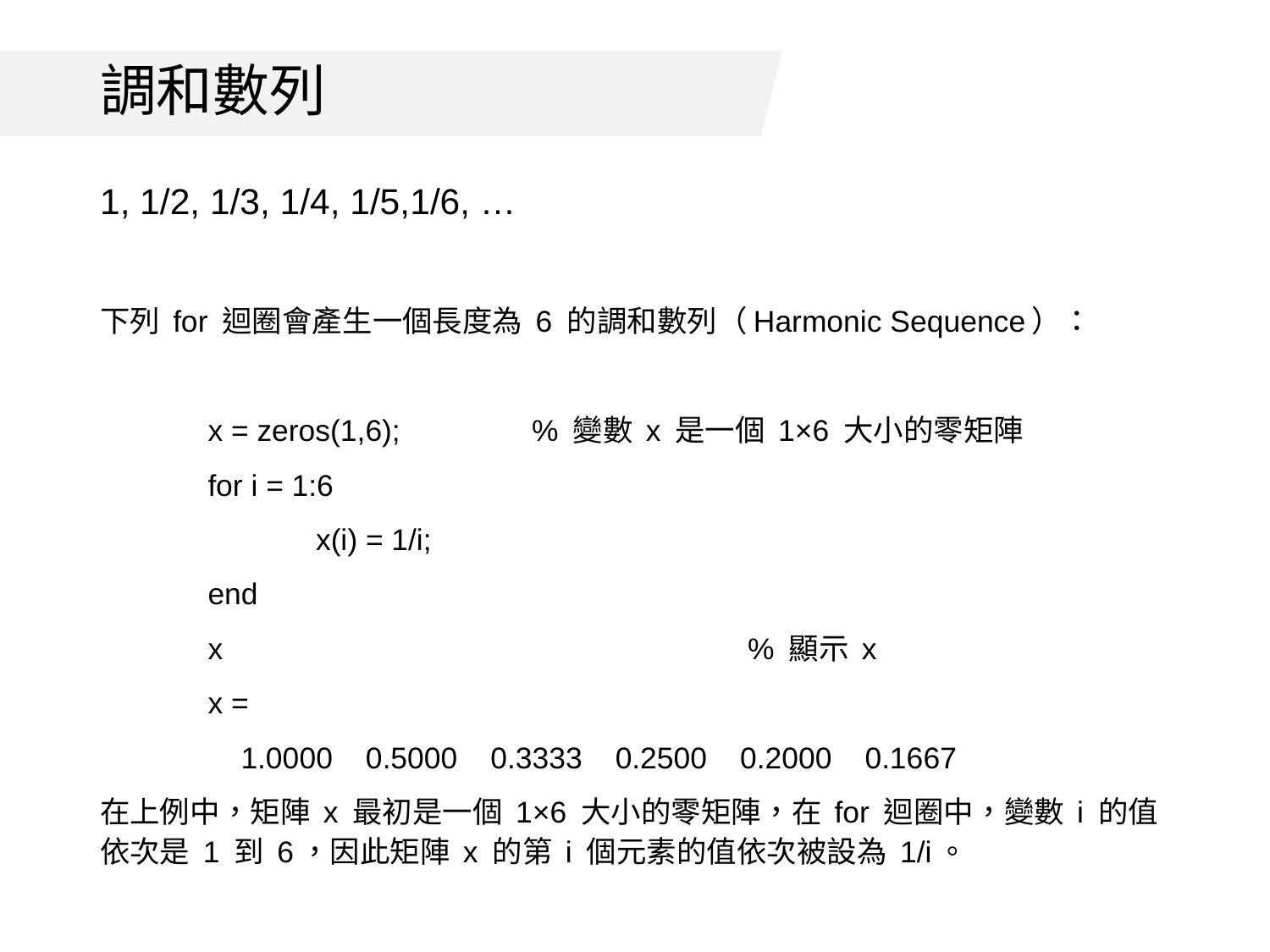

# 調和數列
1, 1/2, 1/3, 1/4, 1/5,1/6, …

下列 for 迴圈會產生一個長度為 6 的調和數列（Harmonic Sequence）：

	x = zeros(1,6);		% 變數 x 是一個 1×6 大小的零矩陣
	for i = 1:6
		x(i) = 1/i;
	end
	x					% 顯示 x
	x =
	    1.0000    0.5000    0.3333    0.2500    0.2000    0.1667
在上例中，矩陣 x 最初是一個 1×6 大小的零矩陣，在 for 迴圈中，變數 i 的值依次是 1 到 6，因此矩陣 x 的第 i 個元素的值依次被設為 1/i。